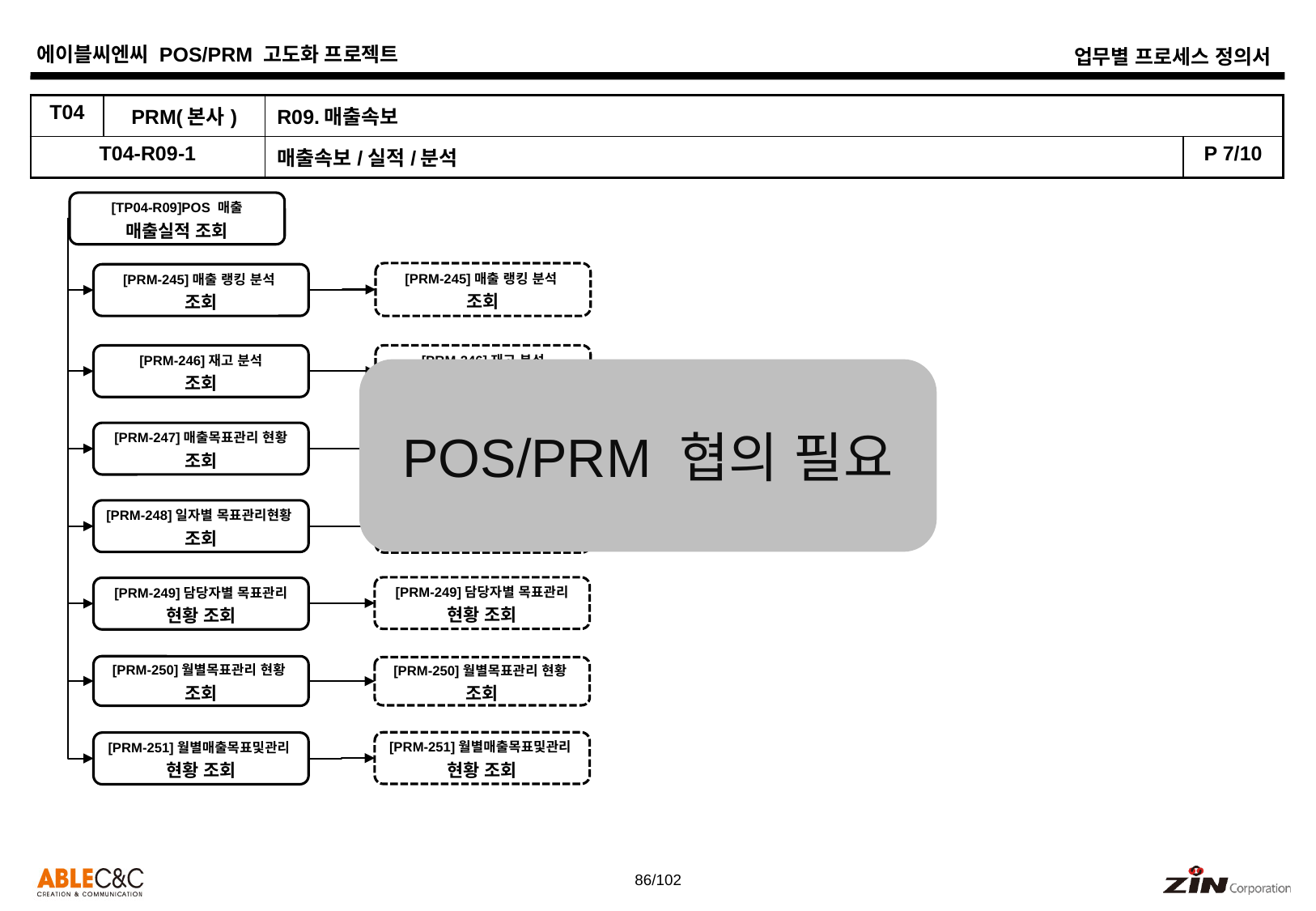

| T04 | PRM(본사) | R09.매출속보 |  |
| --- | --- | --- | --- |
| T04-R09-1 |  | 매출속보/실적/분석 | P 7/10 |
[TP04-R09]POS 매출
매출실적 조회
[PRM-245]매출 랭킹 분석
조회
[PRM-245]매출 랭킹 분석
조회
[PRM-246]재고 분석
조회
[PRM-246]재고 분석
조회
POS/PRM 협의 필요
[PRM-247]매출목표관리 현황
조회
[PRM-247]매출목표관리 현황
조회
[PRM-248]일자별 목표관리현황
조회
[PRM-248]일자별 목표관리현황
조회
[PRM-249]담당자별 목표관리
현황 조회
[PRM-249]담당자별 목표관리
현황 조회
[PRM-250]월별목표관리 현황
조회
[PRM-250]월별목표관리 현황
조회
[PRM-251]월별매출목표및관리
현황 조회
[PRM-251]월별매출목표및관리
현황 조회